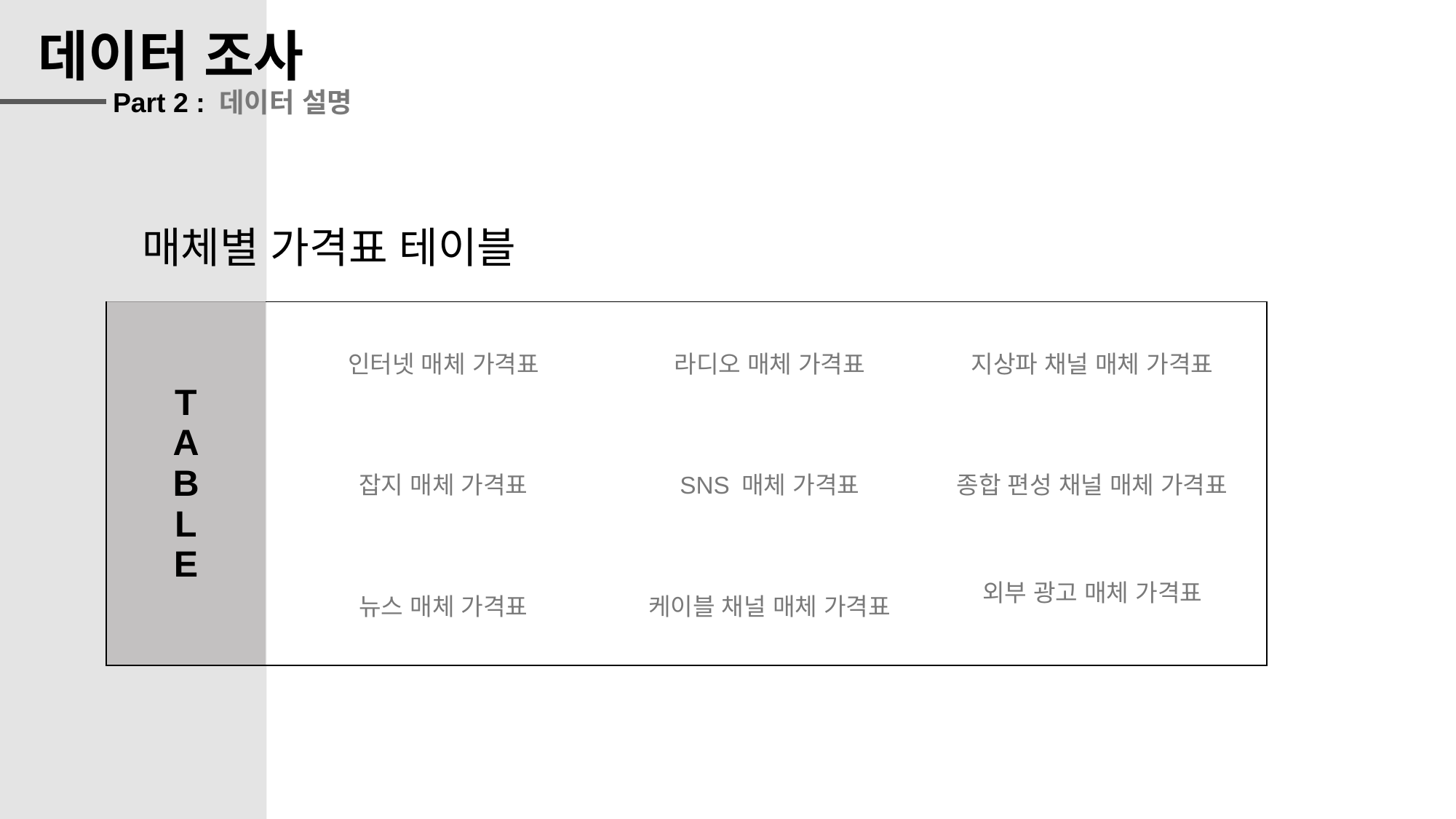

데이터 조사
Part 2 : 데이터 설명
| 매체별 가격표 테이블 |  |  |  |
| --- | --- | --- | --- |
| T A B L E | 인터넷 매체 가격표 | 라디오 매체 가격표 | 지상파 채널 매체 가격표 |
|  | 잡지 매체 가격표 | SNS 매체 가격표 | 종합 편성 채널 매체 가격표 |
|  | 뉴스 매체 가격표 | 케이블 채널 매체 가격표 | 외부 광고 매체 가격표 |